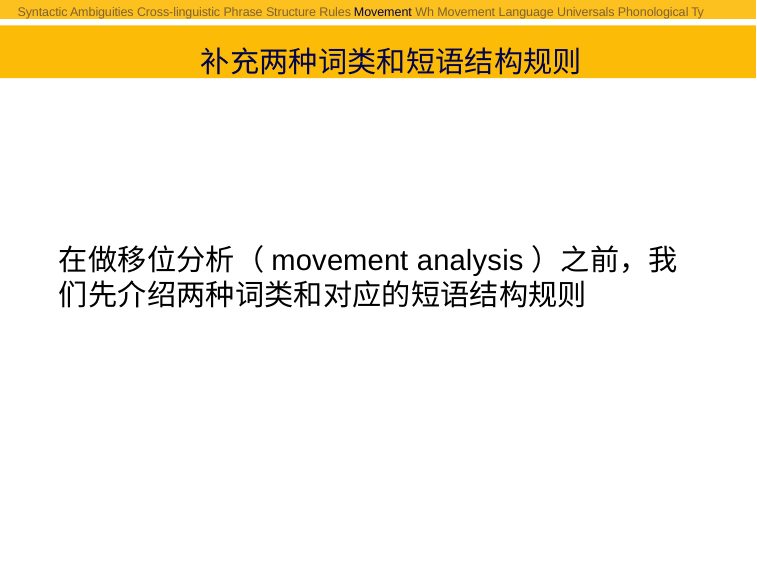

Syntactic Ambiguities Cross-linguistic Phrase Structure Rules Movement Wh Movement Language Universals Phonological Ty
补充两种词类和短语结构规则
在做移位分析（movement analysis）之前，我们先介绍两种词类和对应的短语结构规则